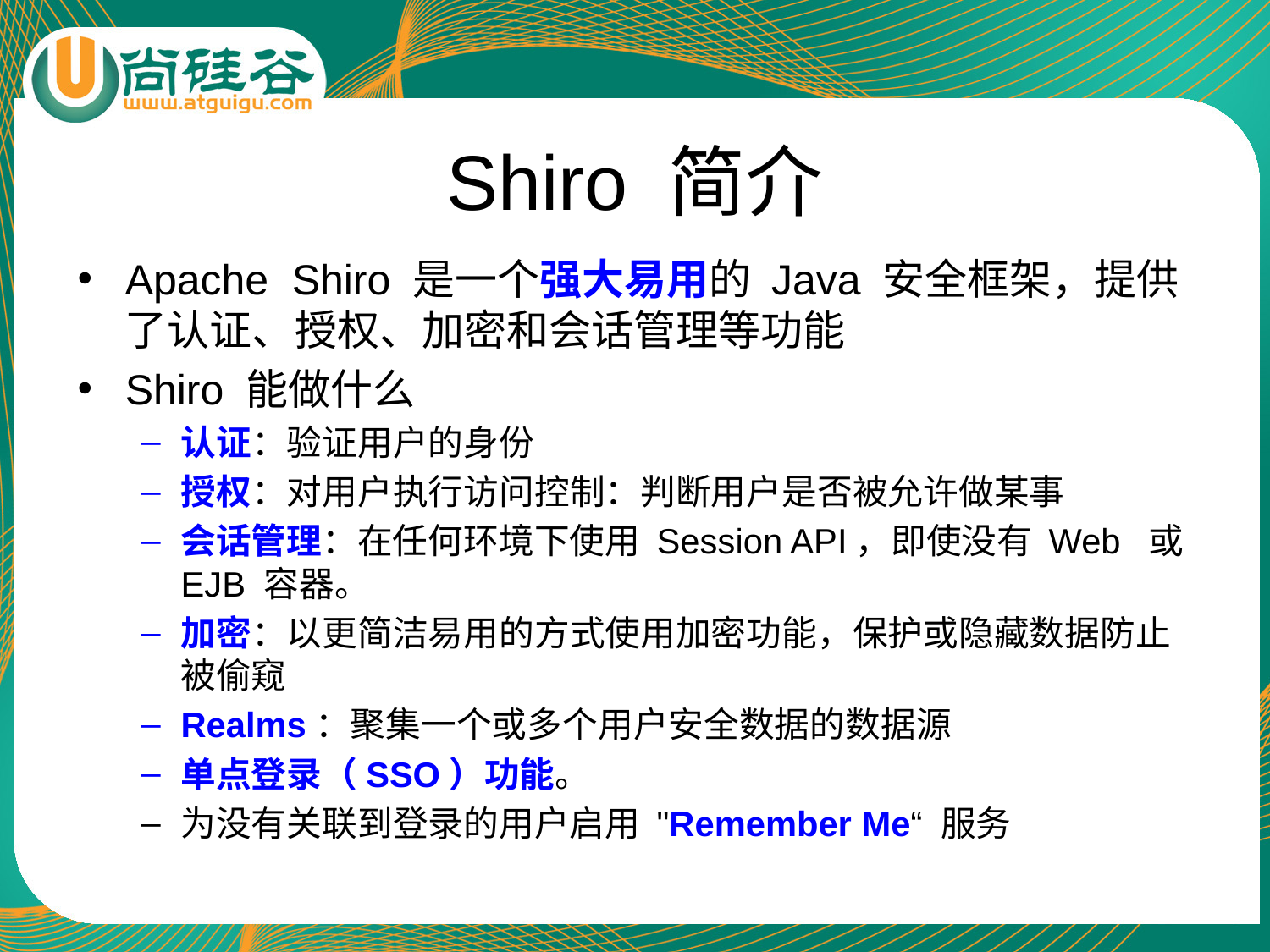

# Shiro 简介
Apache  Shiro 是一个强大易用的 Java 安全框架，提供了认证、授权、加密和会话管理等功能
Shiro 能做什么
认证：验证用户的身份
授权：对用户执行访问控制：判断用户是否被允许做某事
会话管理：在任何环境下使用 Session API，即使没有 Web  或EJB 容器。
加密：以更简洁易用的方式使用加密功能，保护或隐藏数据防止被偷窥
Realms：聚集一个或多个用户安全数据的数据源
单点登录（SSO）功能。
为没有关联到登录的用户启用 "Remember Me“ 服务